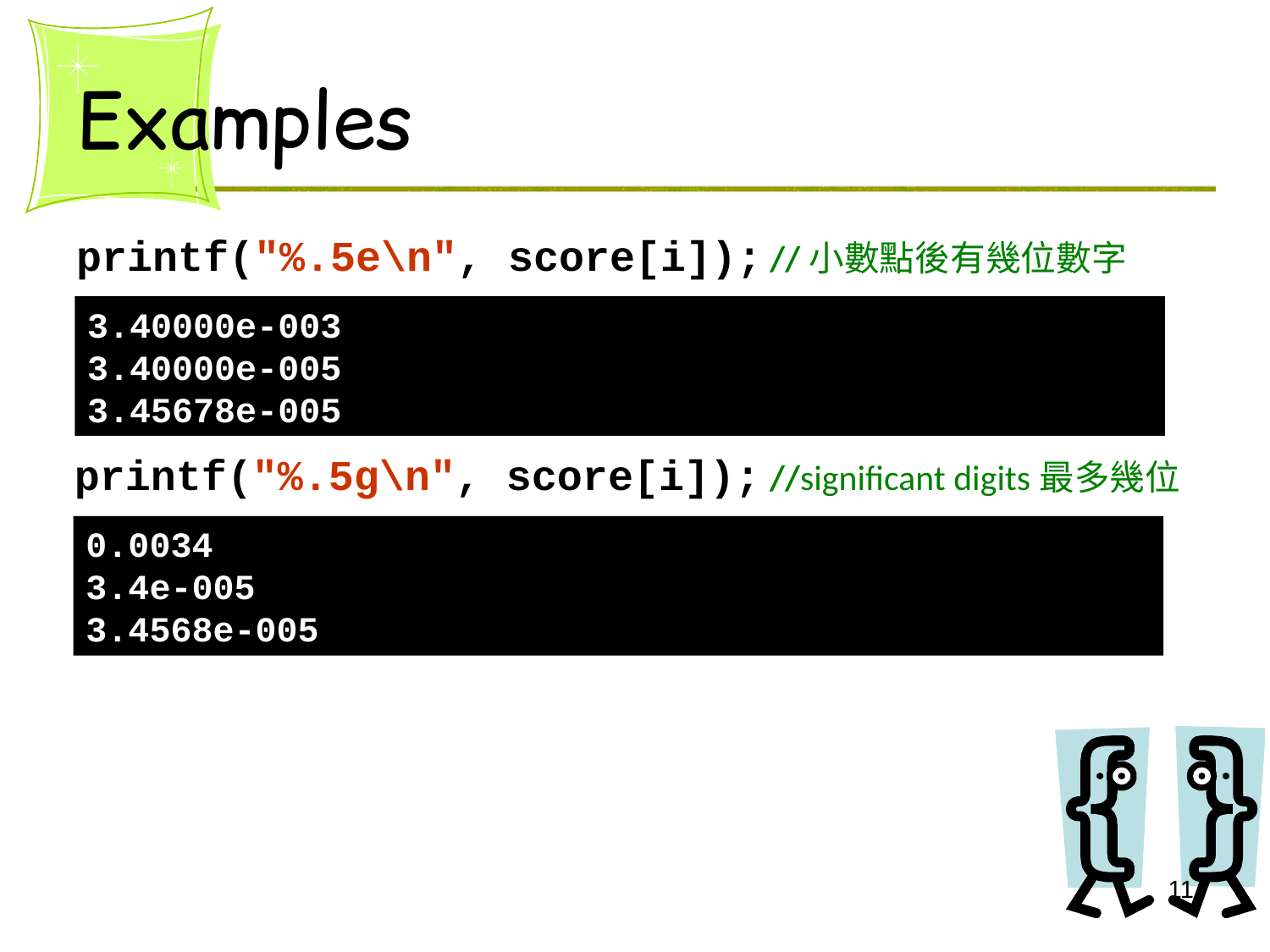

# Examples
printf("%.5e\n", score[i]); //小數點後有幾位數字
3.40000e-003
3.40000e-005
3.45678e-005
printf("%.5g\n", score[i]); //significant digits最多幾位
0.0034
3.4e-005
3.4568e-005
11